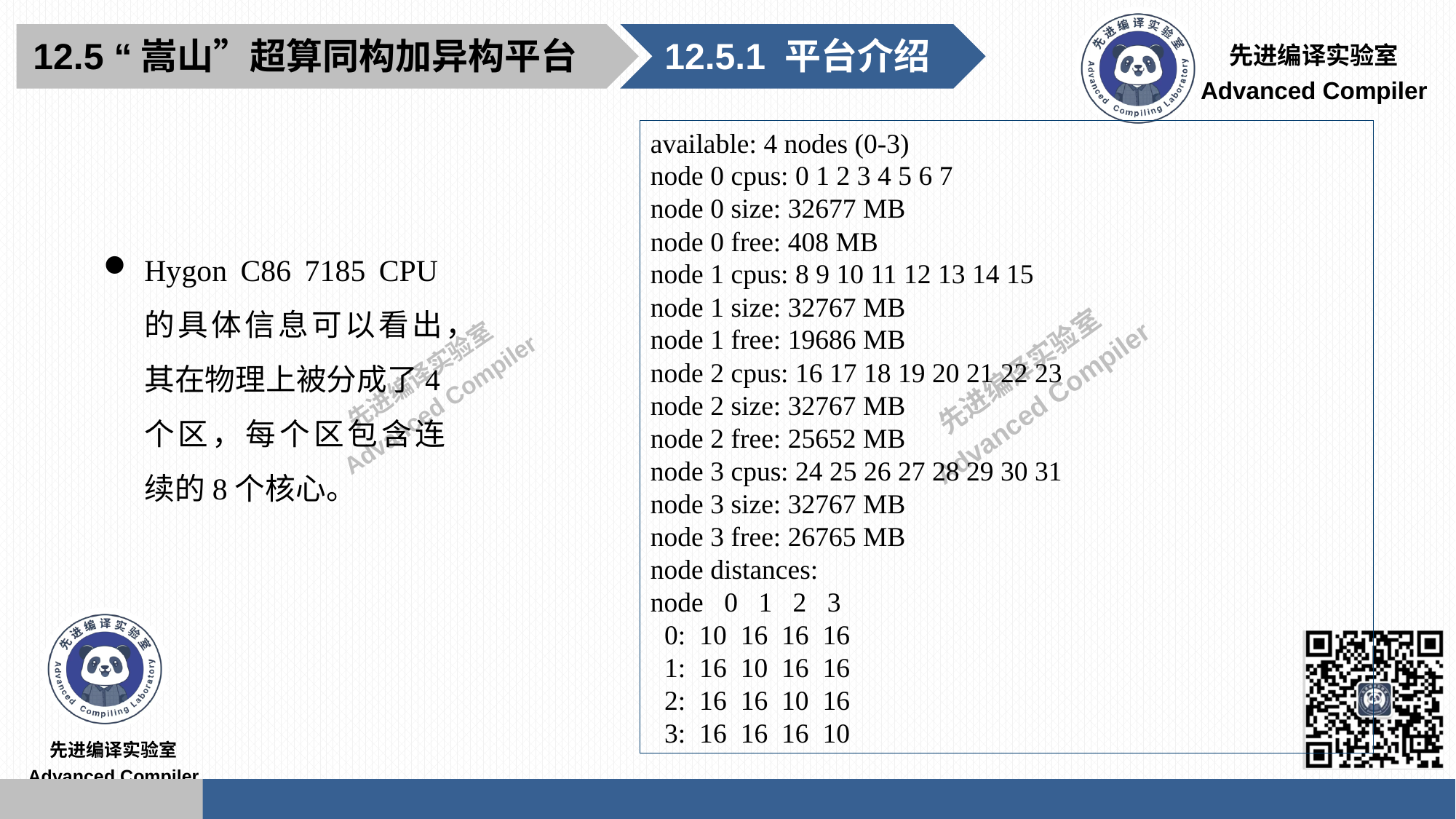

12.5 “嵩山”超算同构加异构平台

12.5.1 平台介绍
available: 4 nodes (0-3)
node 0 cpus: 0 1 2 3 4 5 6 7
node 0 size: 32677 MB
node 0 free: 408 MB
node 1 cpus: 8 9 10 11 12 13 14 15
node 1 size: 32767 MB
node 1 free: 19686 MB
node 2 cpus: 16 17 18 19 20 21 22 23
node 2 size: 32767 MB
node 2 free: 25652 MB
node 3 cpus: 24 25 26 27 28 29 30 31
node 3 size: 32767 MB
node 3 free: 26765 MB
node distances:
node   0   1   2   3
  0:  10  16  16  16
  1:  16  10  16  16
  2:  16  16  10  16
  3:  16  16  16  10
Hygon C86 7185 CPU的具体信息可以看出，其在物理上被分成了4个区，每个区包含连续的8个核心。